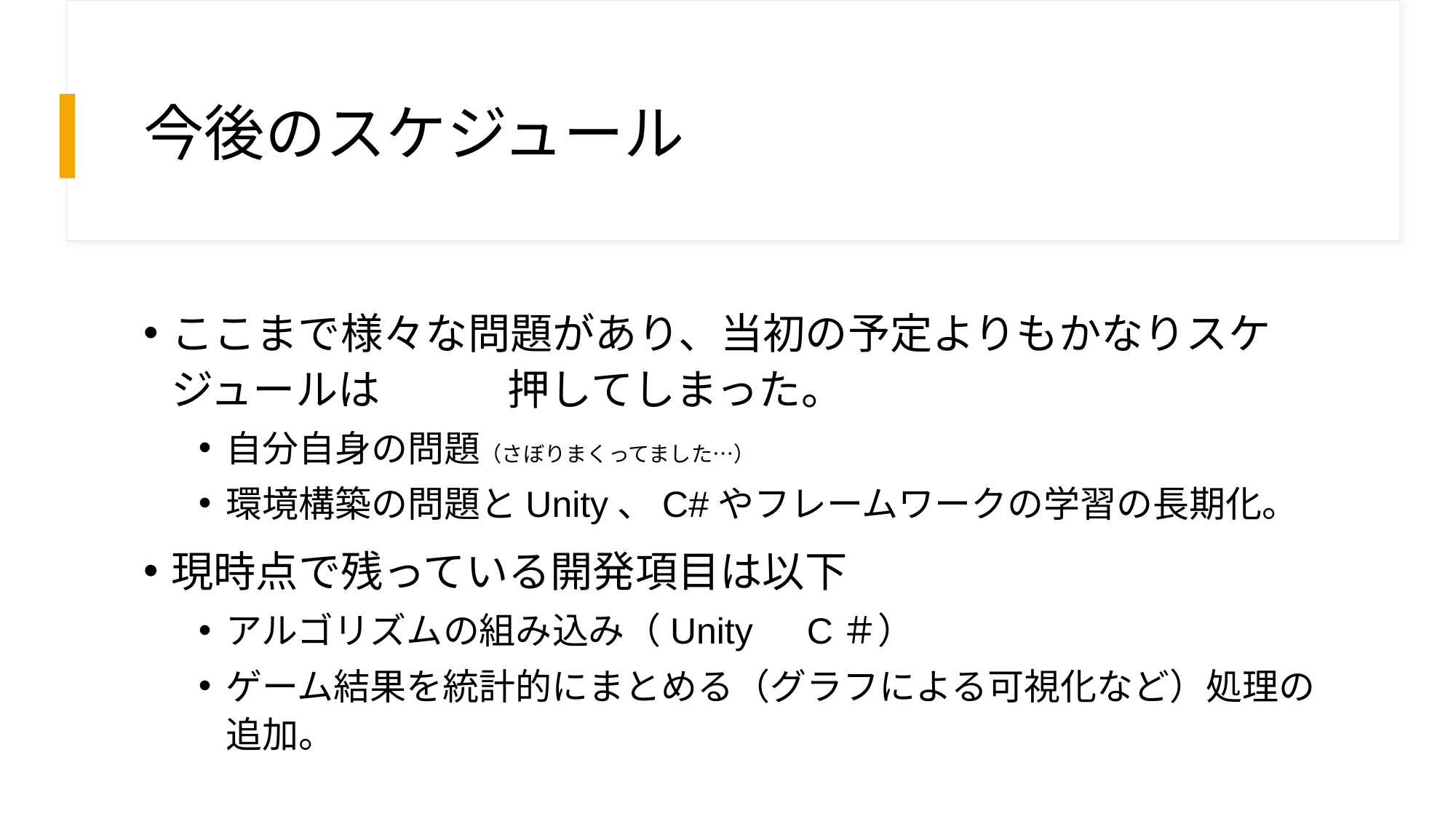

# 今後のスケジュール
ここまで様々な問題があり、当初の予定よりもかなりスケジュールは　　　押してしまった。
自分自身の問題（さぼりまくってました…）
環境構築の問題とUnity、C#やフレームワークの学習の長期化。
現時点で残っている開発項目は以下
アルゴリズムの組み込み（Unity　C＃）
ゲーム結果を統計的にまとめる（グラフによる可視化など）処理の追加。